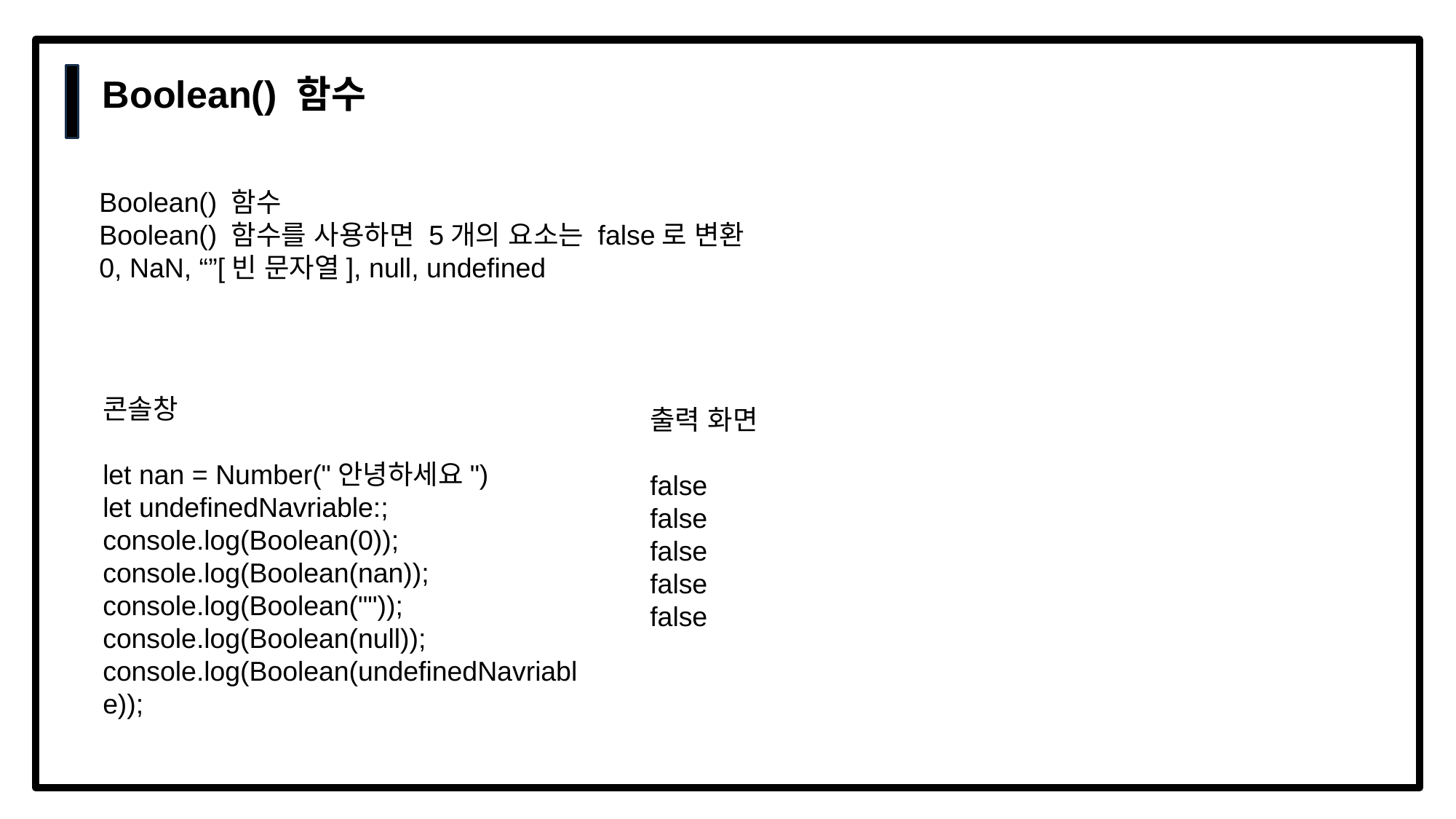

Boolean() 함수
Boolean() 함수
Boolean() 함수를 사용하면 5개의 요소는 false로 변환
0, NaN, “”[빈 문자열], null, undefined
콘솔창

let nan = Number("안녕하세요")
let undefinedNavriable:;
console.log(Boolean(0));
console.log(Boolean(nan));
console.log(Boolean(""));
console.log(Boolean(null));
console.log(Boolean(undefinedNavriable));
출력 화면

false
false
false
false
false